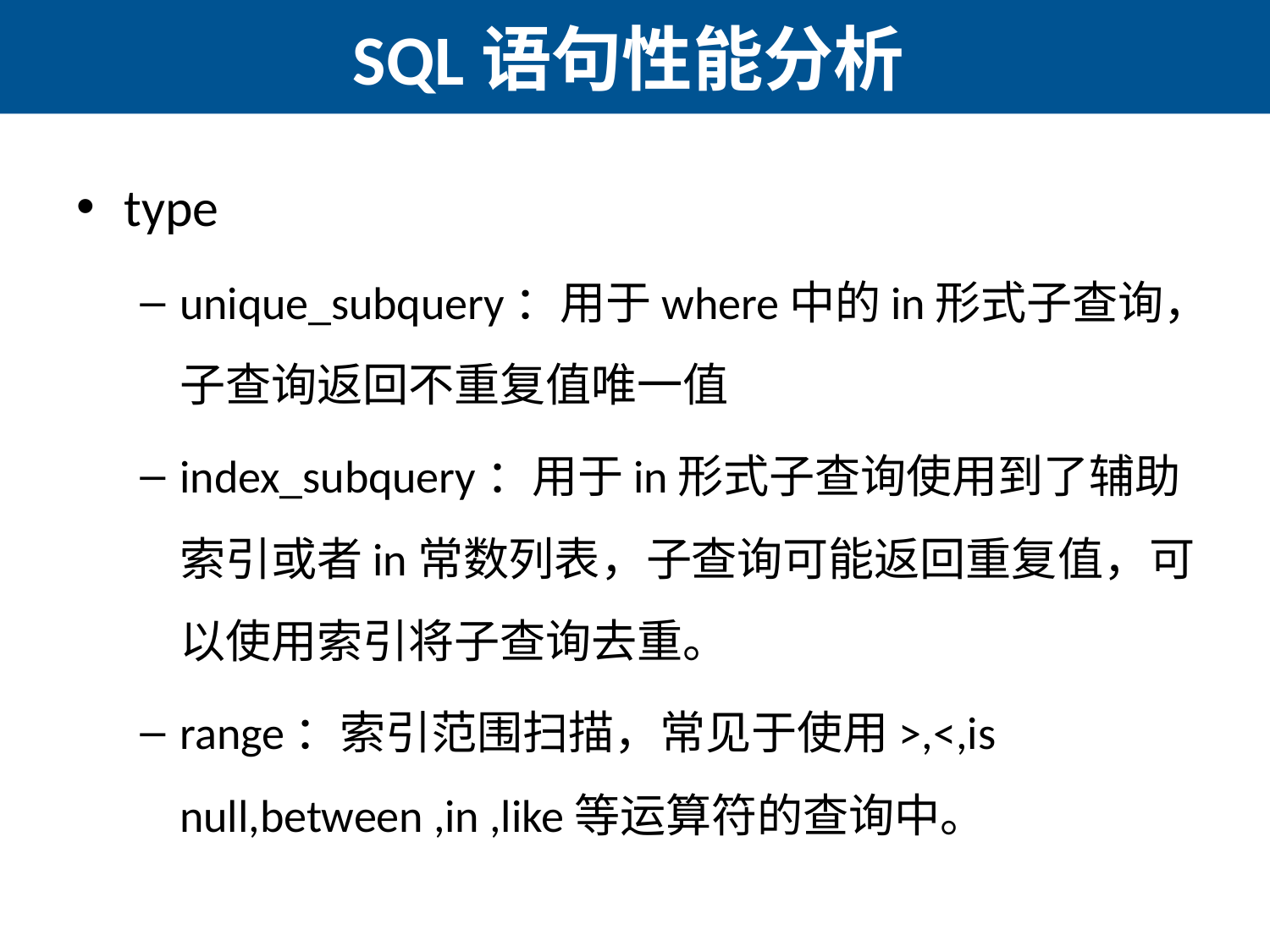

# SQL语句性能分析
type
unique_subquery：用于where中的in形式子查询，子查询返回不重复值唯一值
index_subquery：用于in形式子查询使用到了辅助索引或者in常数列表，子查询可能返回重复值，可以使用索引将子查询去重。
range：索引范围扫描，常见于使用>,<,is null,between ,in ,like等运算符的查询中。